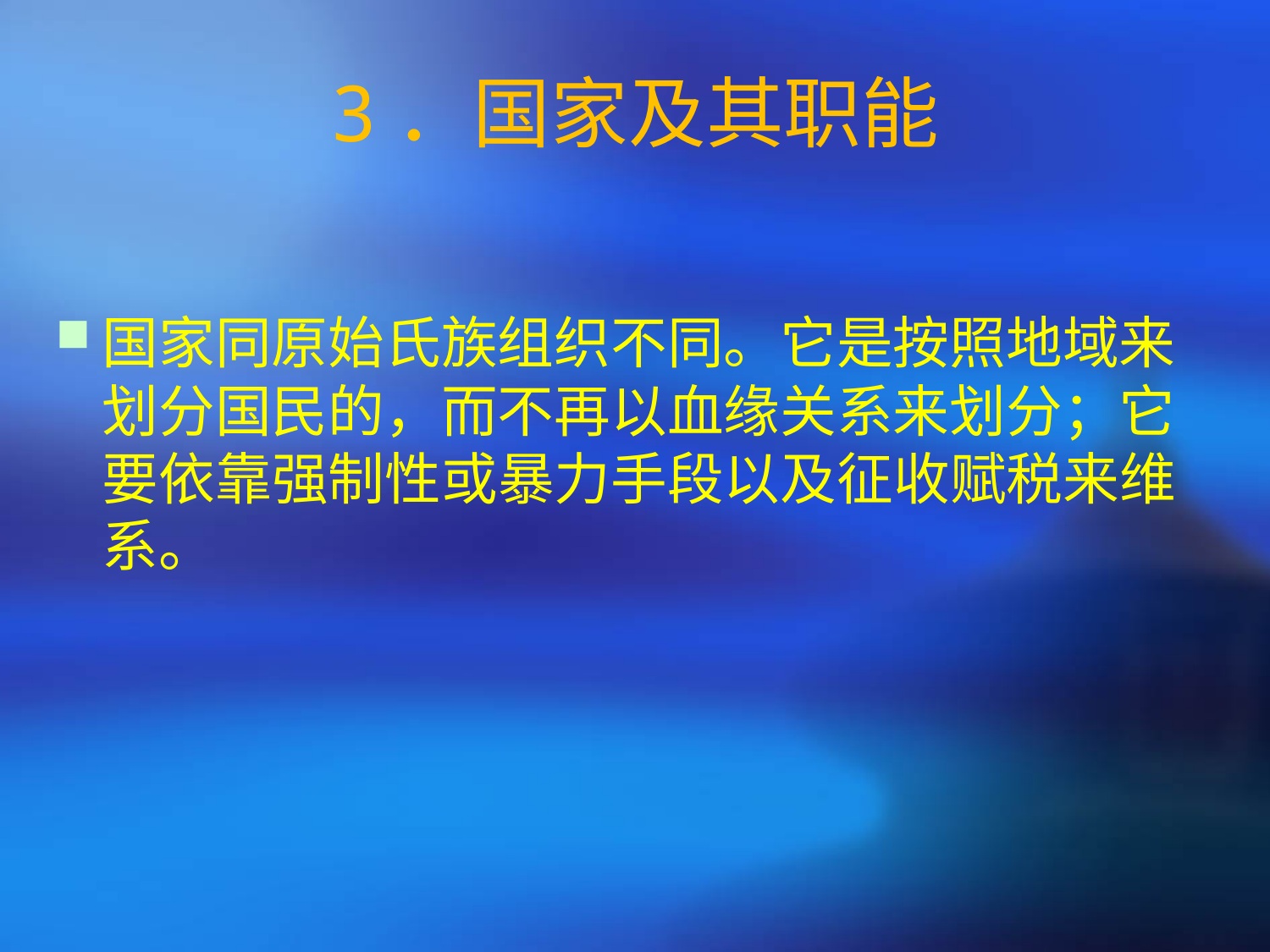

# 3．国家及其职能

国家同原始氏族组织不同。它是按照地域来划分国民的，而不再以血缘关系来划分；它要依靠强制性或暴力手段以及征收赋税来维系。